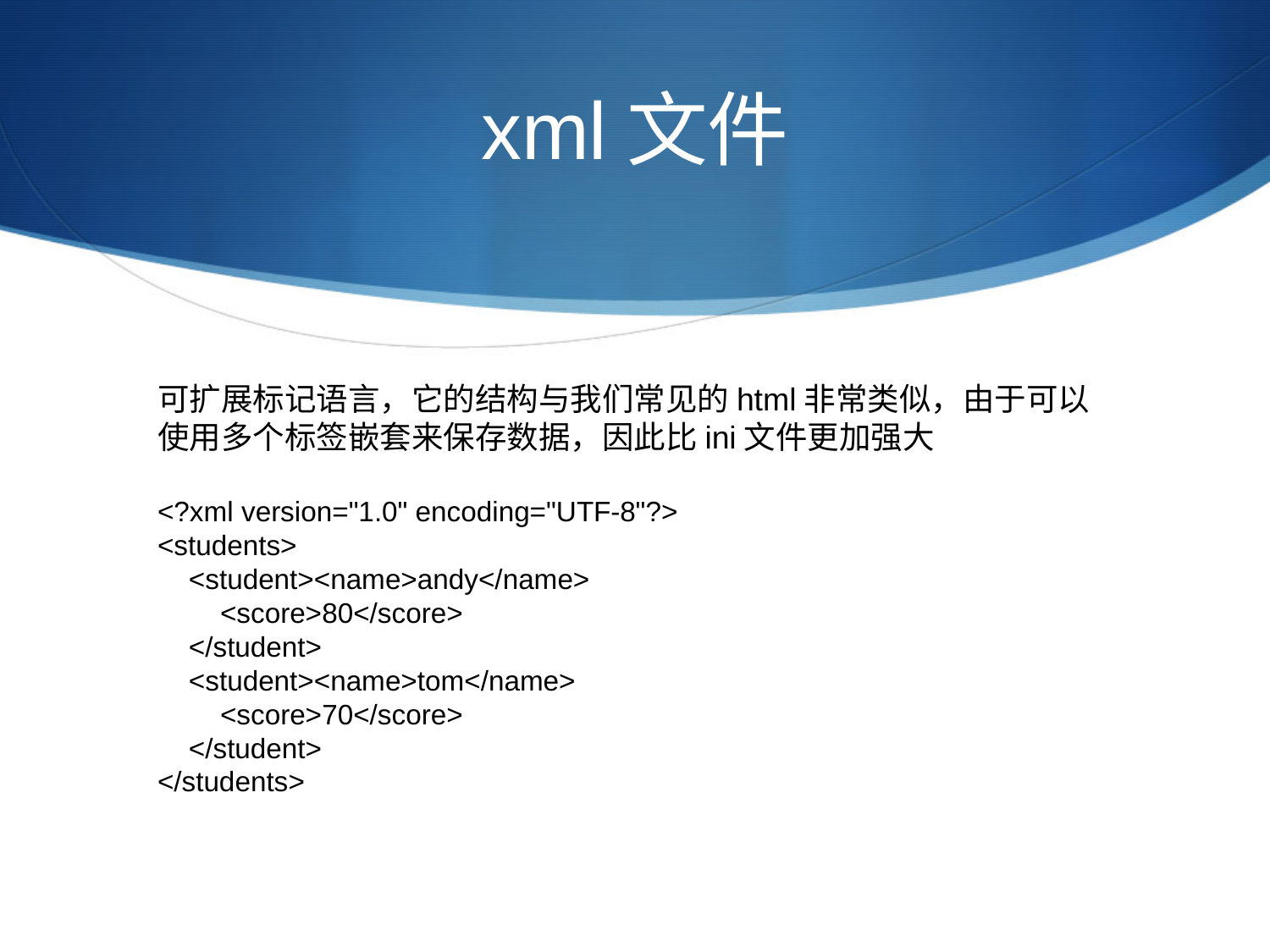

# xml文件
可扩展标记语言，它的结构与我们常见的html非常类似，由于可以使用多个标签嵌套来保存数据，因此比ini文件更加强大

<?xml version="1.0" encoding="UTF-8"?>
<students>
    <student><name>andy</name>
        <score>80</score>
    </student>
    <student><name>tom</name>
        <score>70</score>
    </student>
</students>